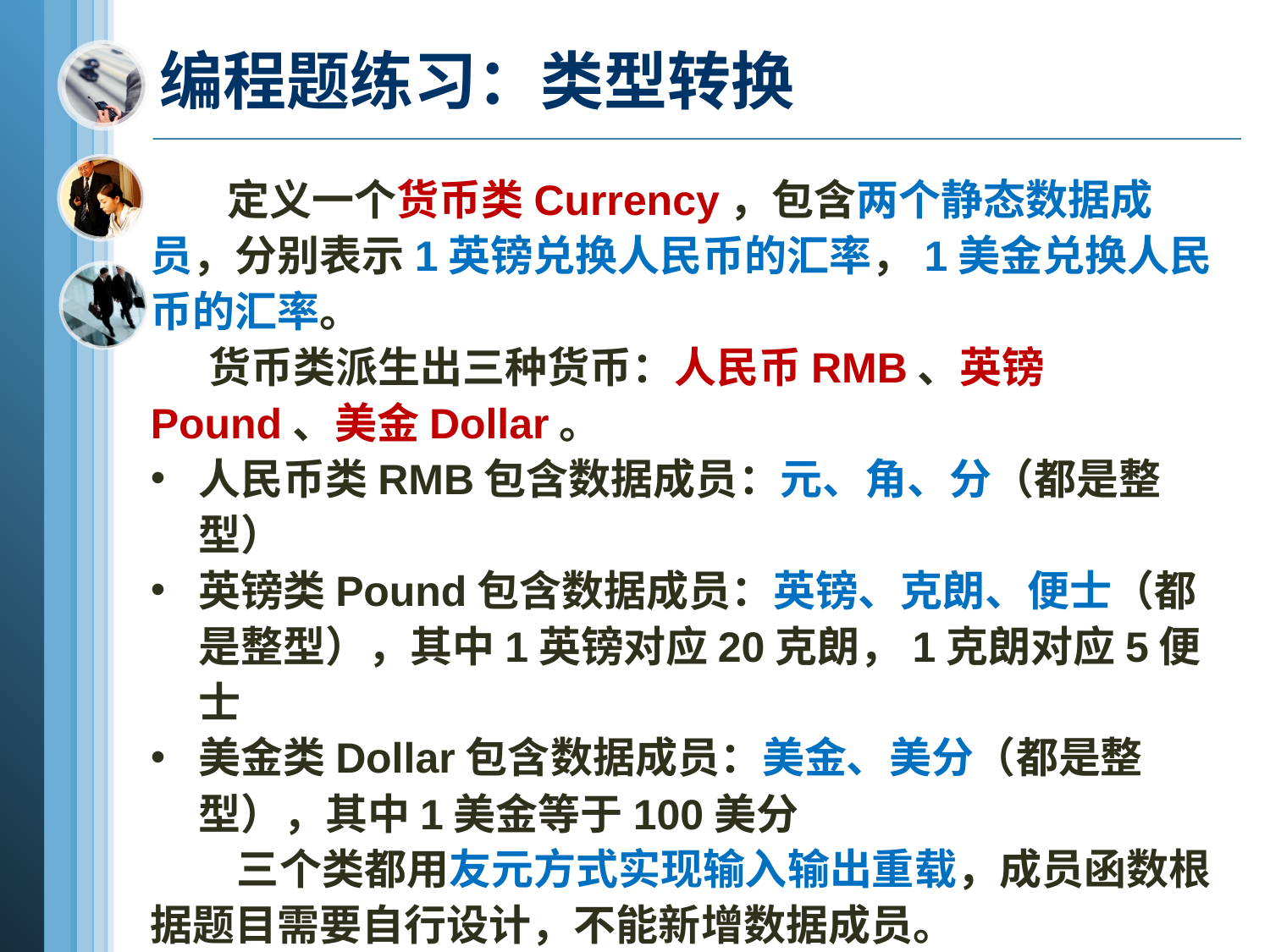

# 编程题练习：类型转换
       定义一个货币类Currency，包含两个静态数据成员，分别表示1英镑兑换人民币的汇率，1美金兑换人民币的汇率。
     货币类派生出三种货币：人民币RMB、英镑Pound、美金Dollar。
人民币类RMB包含数据成员：元、角、分（都是整型）
英镑类Pound包含数据成员：英镑、克朗、便士（都是整型），其中1英镑对应20克朗，1克朗对应5便士
美金类Dollar包含数据成员：美金、美分（都是整型），其中1美金等于100美分
        三个类都用友元方式实现输入输出重载，成员函数根据题目需要自行设计，不能新增数据成员。